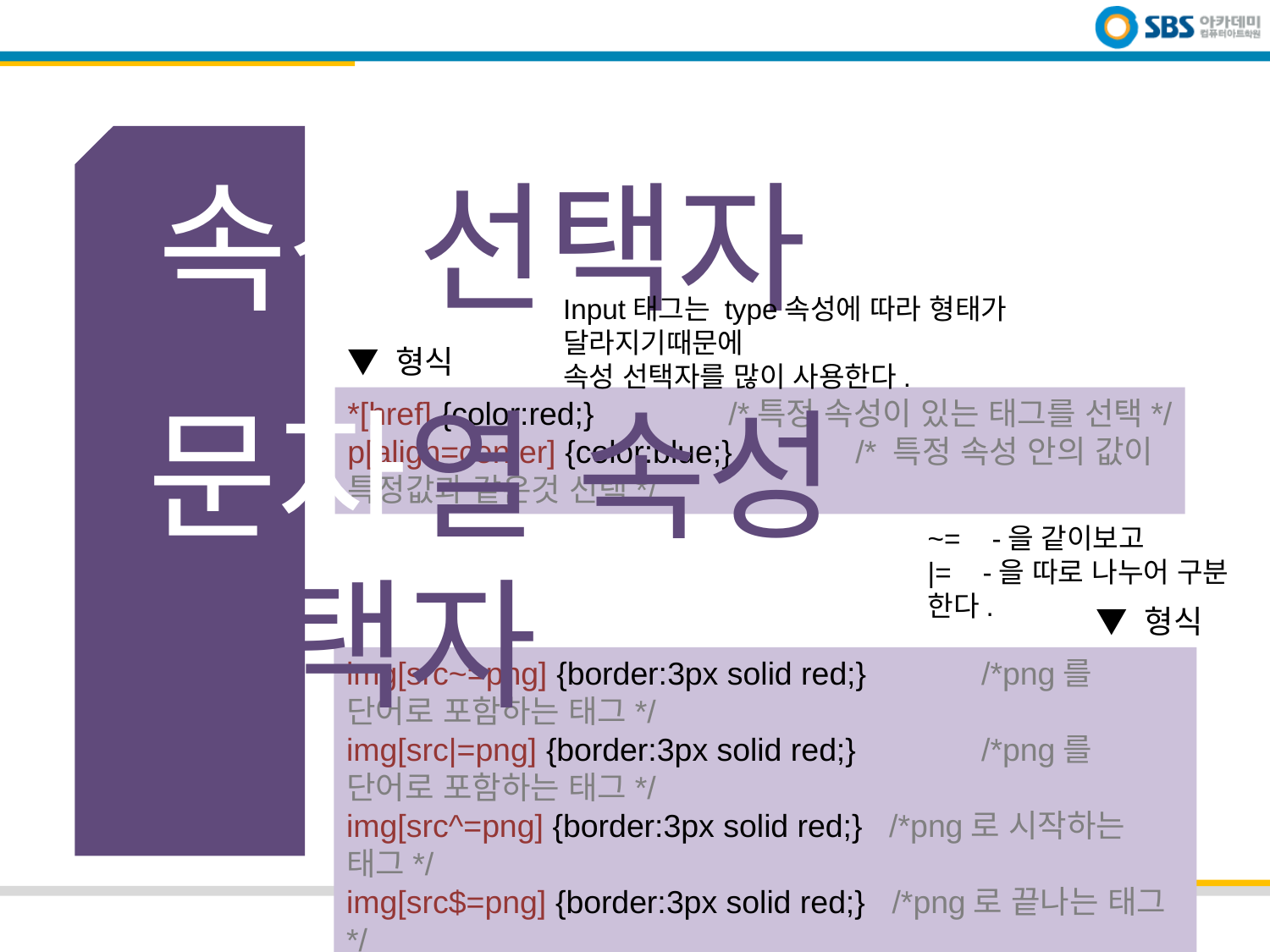

# 속성선택자

Input태그는 type속성에 따라 형태가 달라지기때문에
속성 선택자를 많이 사용한다.
▼ 형식
*[href] {color:red;}		/*특정 속성이 있는 태그를 선택*/
p[align=center] {color:blue;}	/* 특정 속성 안의 값이 특정값과 같은것 선택*/
문자열 속성 선택자
~=    -을 같이보고
|=    -을 따로 나누어 구분 한다.
▼ 형식
img[src~=png] {border:3px solid red;}	/*png를 단어로 포함하는 태그*/
img[src|=png] {border:3px solid red;}	/*png를 단어로 포함하는 태그*/
img[src^=png] {border:3px solid red;}   /*png로 시작하는 태그*/
img[src$=png] {border:3px solid red;}   /*png로 끝나는 태그 */
img[src*=png] {border:3px solid red;}   /*png를 포함하는 태그 */
SBS ACADEMY
5